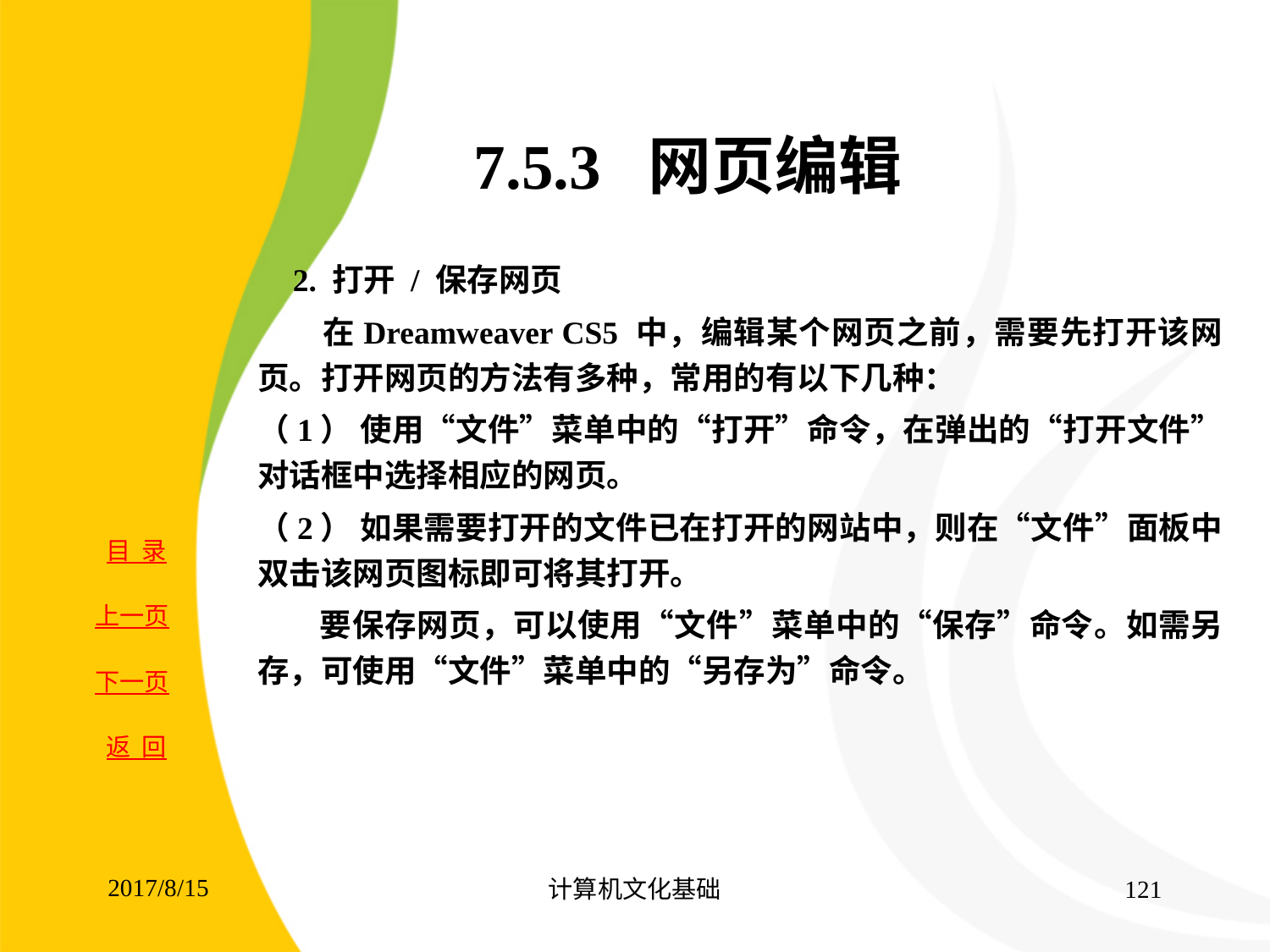

# 7.5.3  网页编辑
        2. 打开 / 保存网页
       在Dreamweaver CS5 中，编辑某个网页之前，需要先打开该网页。打开网页的方法有多种，常用的有以下几种：
（1） 使用“文件”菜单中的“打开”命令，在弹出的“打开文件”对话框中选择相应的网页。
（2） 如果需要打开的文件已在打开的网站中，则在“文件”面板中双击该网页图标即可将其打开。
       要保存网页，可以使用“文件”菜单中的“保存”命令。如需另存，可使用“文件”菜单中的“另存为”命令。
2017/8/15
计算机文化基础
121